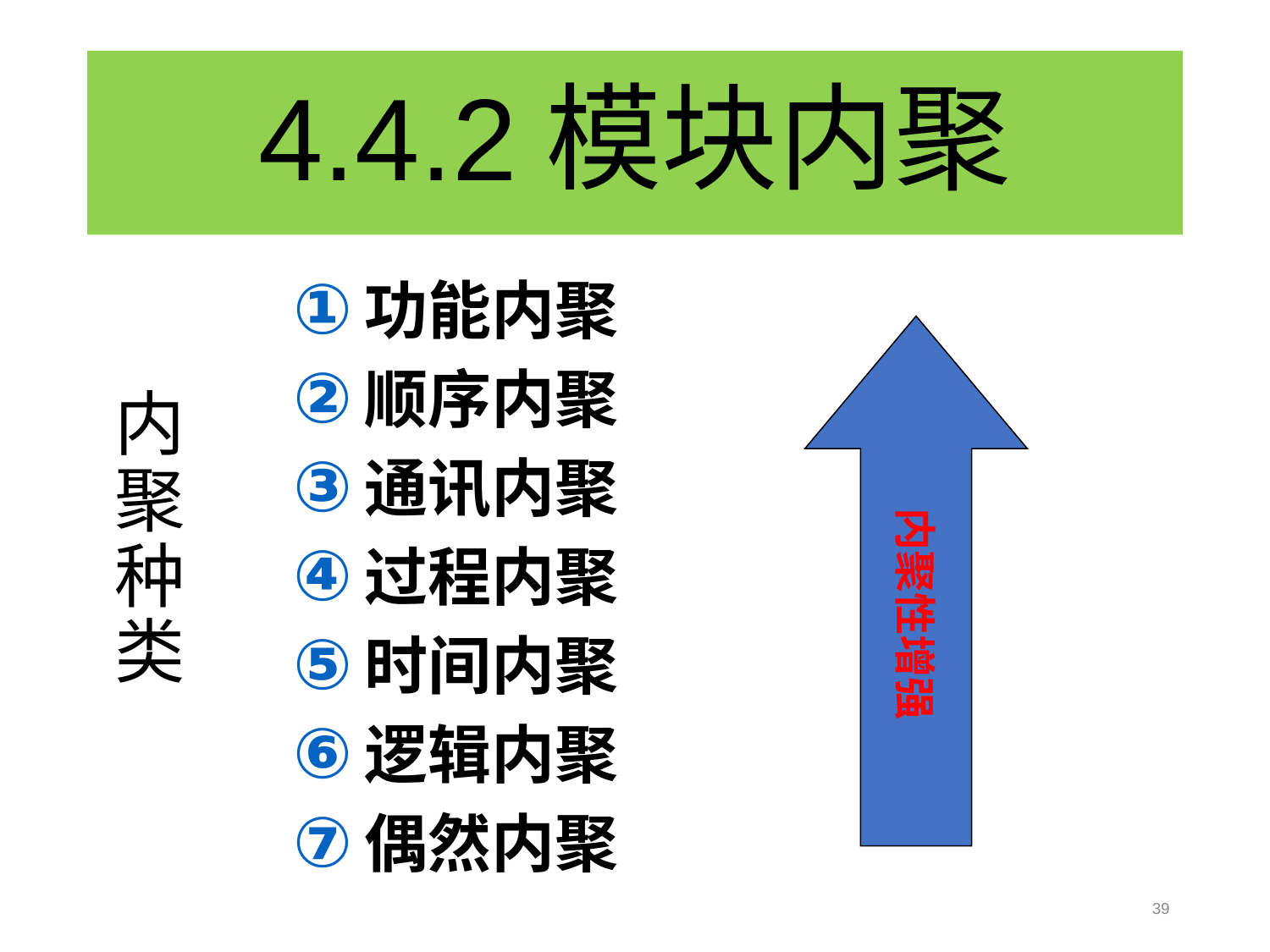

# 4.4.2模块内聚
功能内聚
顺序内聚
通讯内聚
过程内聚
时间内聚
逻辑内聚
偶然内聚
内聚性增强
内聚种类

39